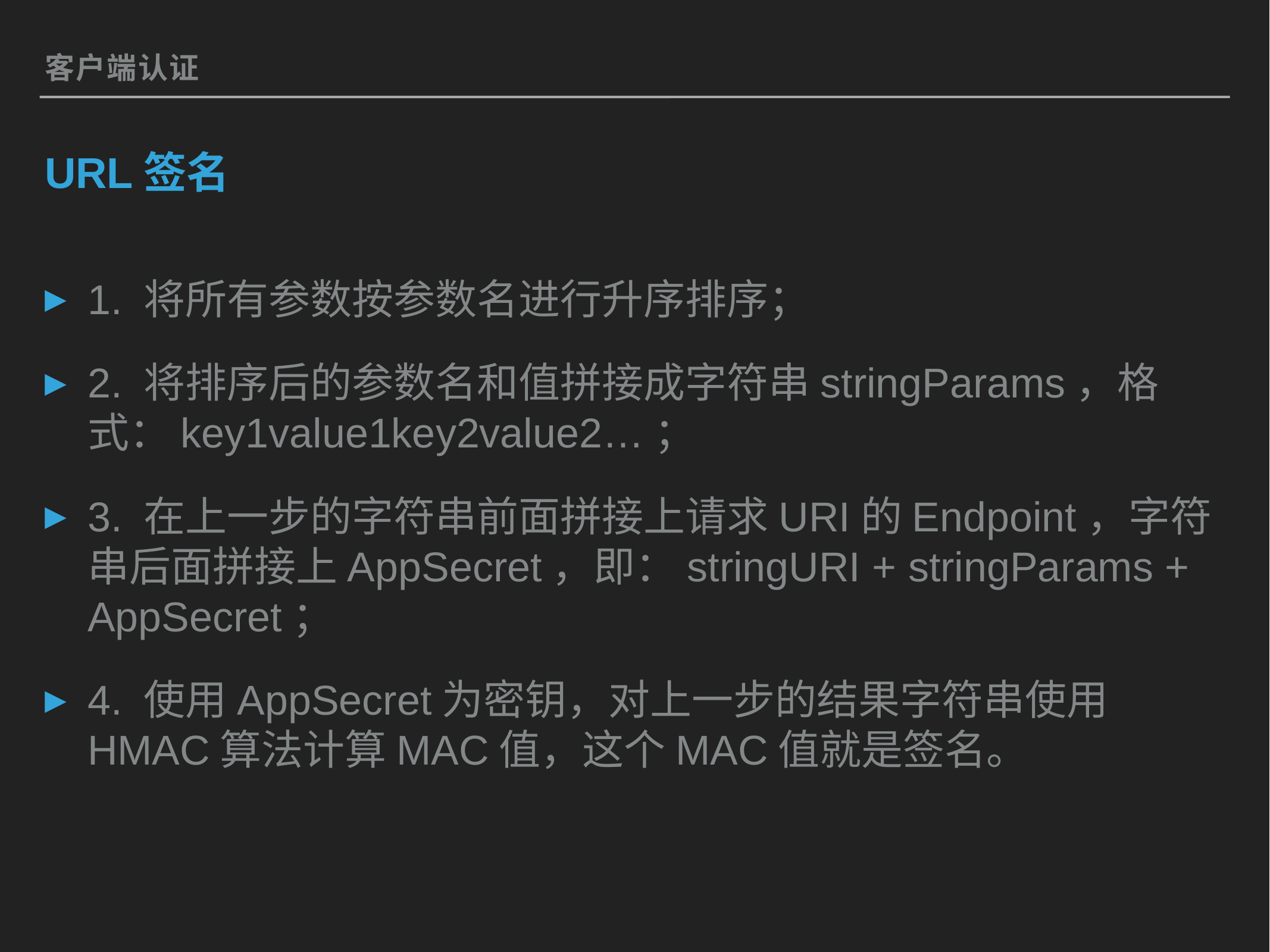

客户端认证
# URL签名
1. 将所有参数按参数名进行升序排序；
2. 将排序后的参数名和值拼接成字符串stringParams，格式：key1value1key2value2…；
3. 在上一步的字符串前面拼接上请求URI的Endpoint，字符串后面拼接上AppSecret，即：stringURI + stringParams + AppSecret；
4. 使用AppSecret为密钥，对上一步的结果字符串使用HMAC算法计算MAC值，这个MAC值就是签名。